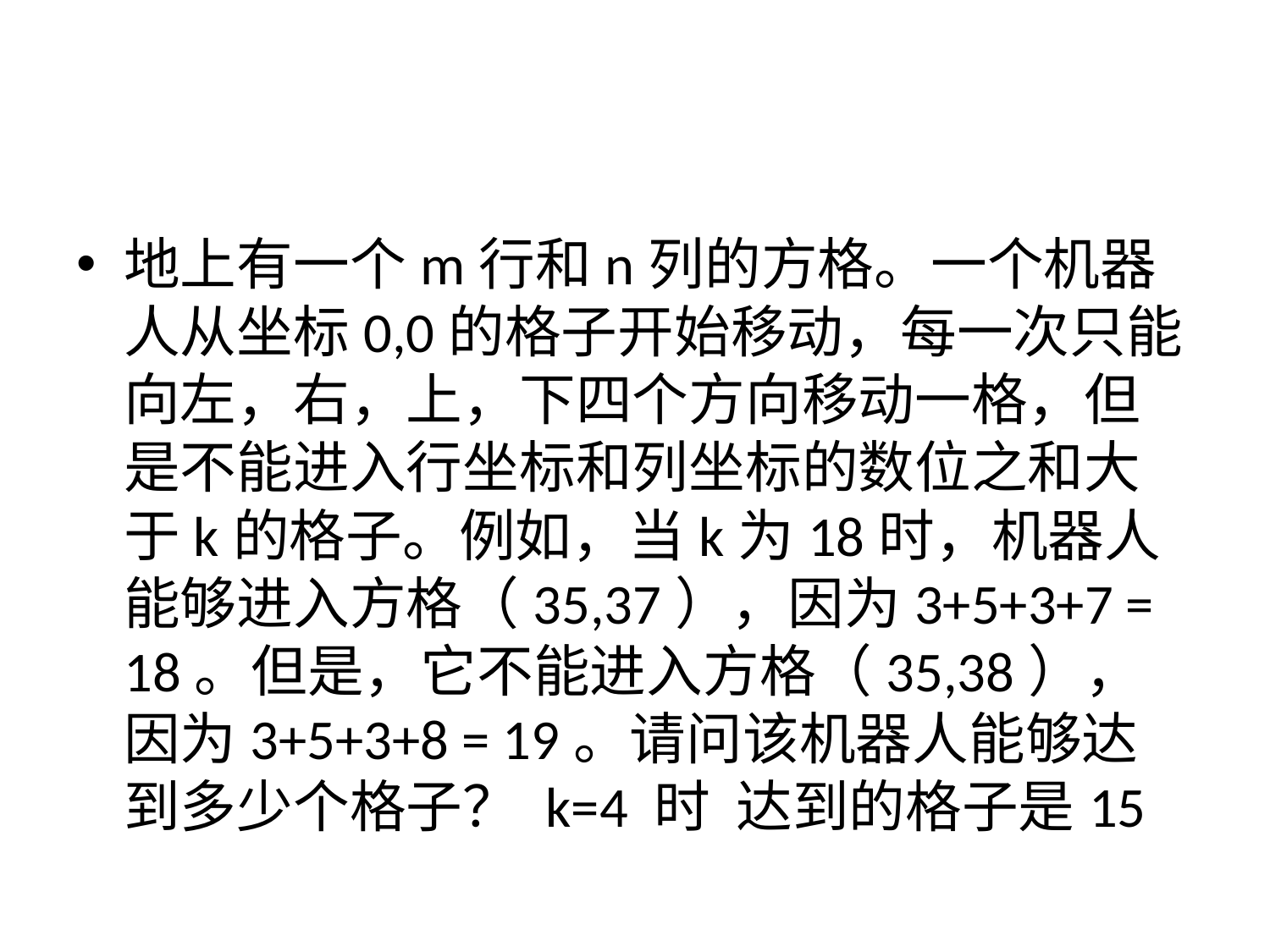

#
地上有一个m行和n列的方格。一个机器人从坐标0,0的格子开始移动，每一次只能向左，右，上，下四个方向移动一格，但是不能进入行坐标和列坐标的数位之和大于k的格子。例如，当k为18时，机器人能够进入方格（35,37），因为3+5+3+7 = 18。但是，它不能进入方格（35,38），因为3+5+3+8 = 19。请问该机器人能够达到多少个格子？ k=4 时  达到的格子是15